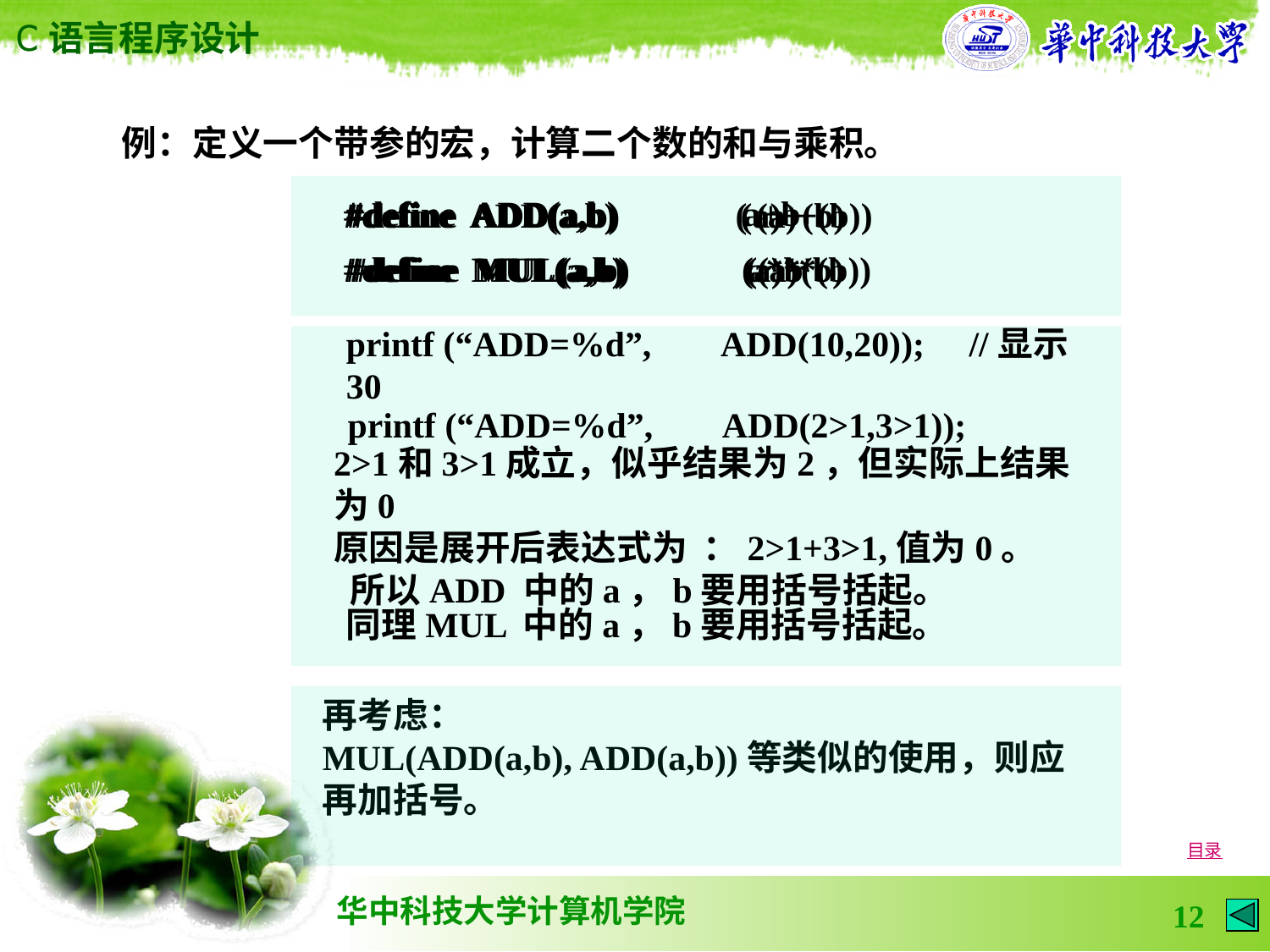

例：定义一个带参的宏，计算二个数的和与乘积。

#define  ADD(a,b)              a+b
#define  ADD(a,b)              (a)+(b)
#define  ADD(a,b)             ( (a)+(b))
#define  MUL(a,b)              a*b
#define  MUL(a,b)             (a)*(b)
#define  MUL(a,b)             ((a)*(b))

printf (“ADD=%d”,        ADD(10,20));     //显示30
printf (“ADD=%d”,        ADD(2>1,3>1));
2>1和3>1成立，似乎结果为2，但实际上结果为0
原因是展开后表达式为  ：2>1+3>1,值为0。
 所以ADD 中的a，b要用括号括起。
同理MUL 中的a，b要用括号括起。

再考虑：
MUL(ADD(a,b), ADD(a,b))等类似的使用，则应再加括号。

目录
12